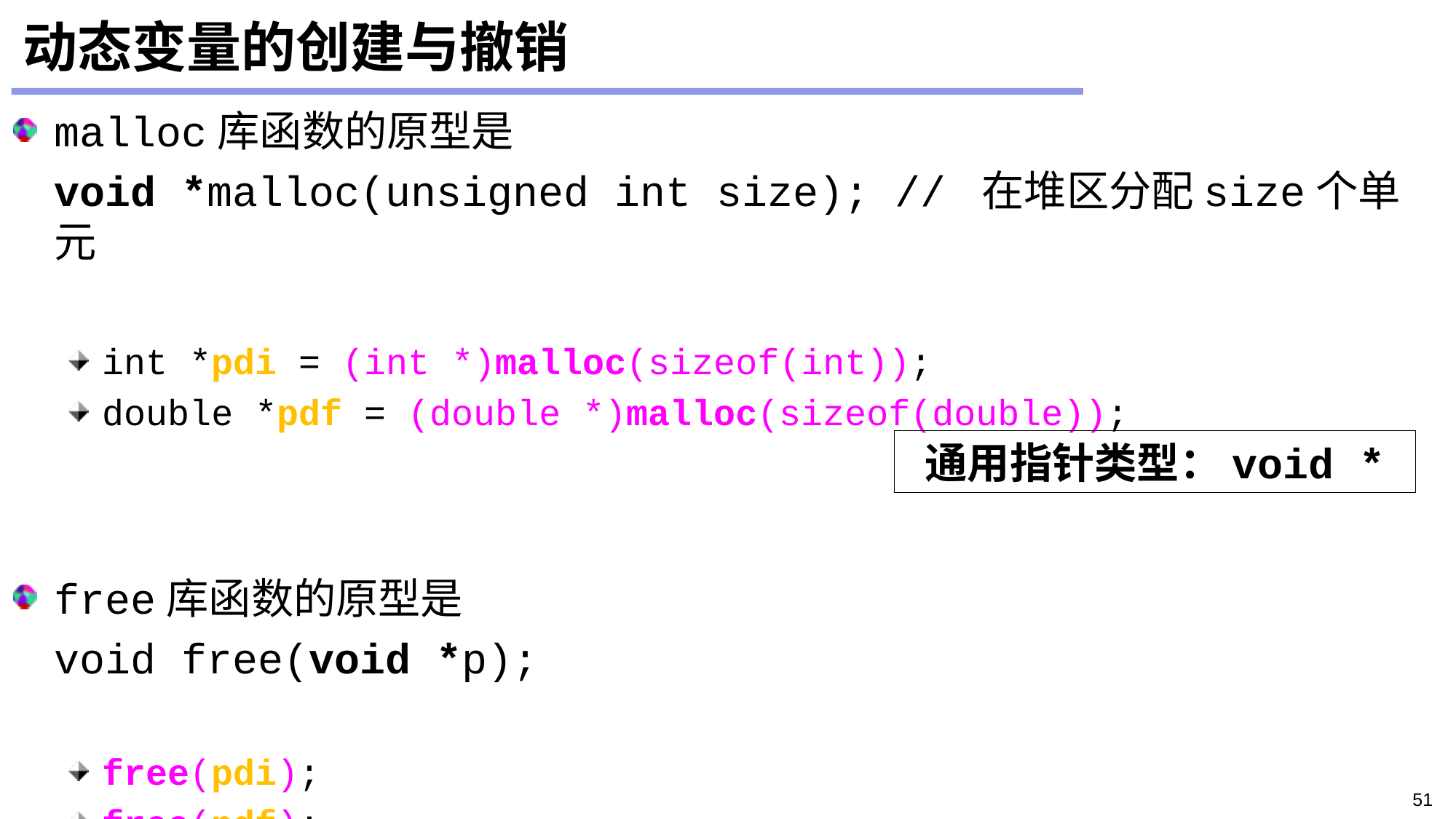

# 动态变量的创建与撤销
malloc库函数的原型是
	void *malloc(unsigned int size); // 在堆区分配size个单元

int *pdi = (int *)malloc(sizeof(int));
double *pdf = (double *)malloc(sizeof(double));

free库函数的原型是
	void free(void *p);

free(pdi);
free(pdf);
 通用指针类型：void *
51